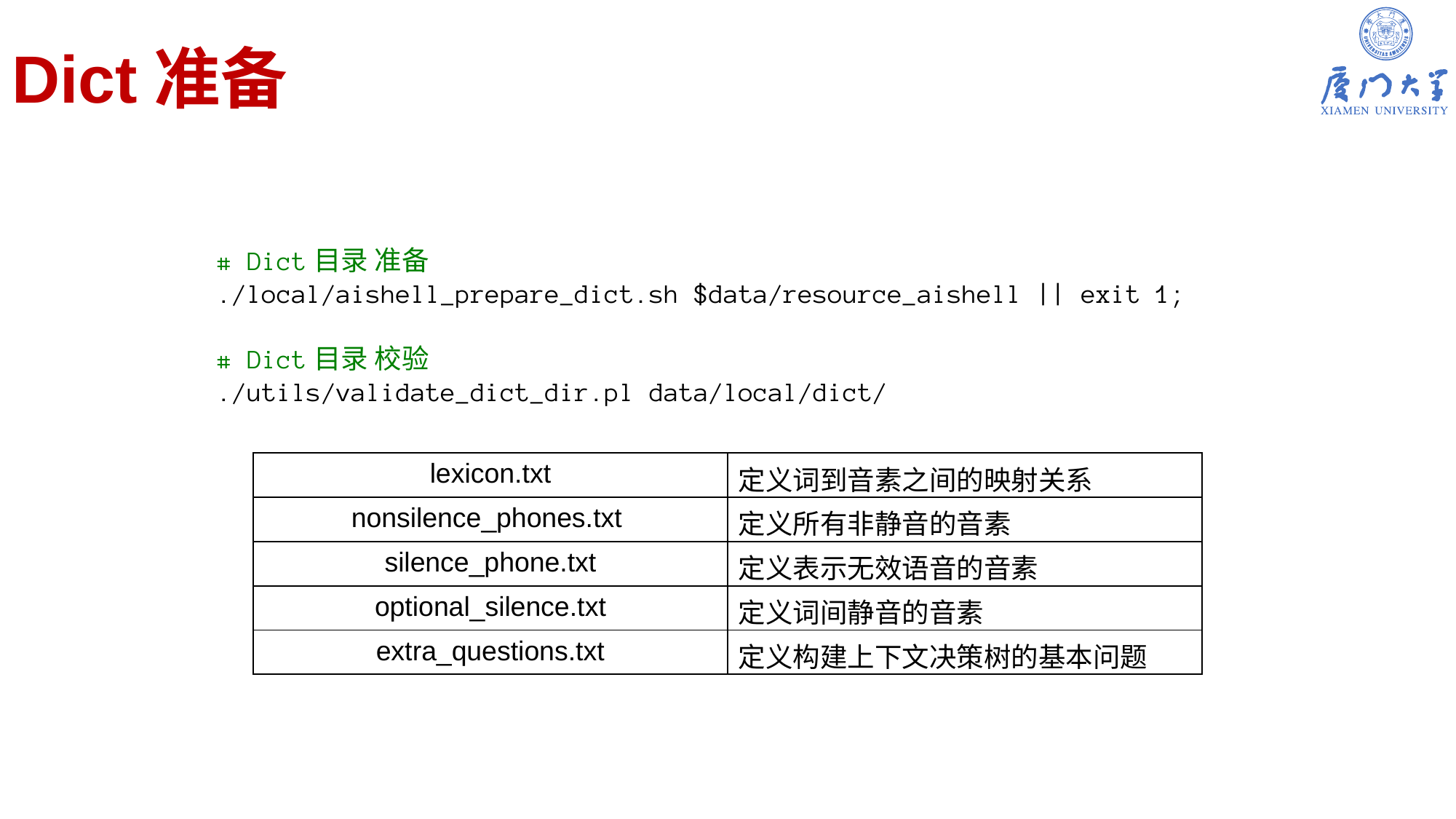

# Dict准备
# Dict目录 准备
./local/aishell_prepare_dict.sh $data/resource_aishell || exit 1;

# Dict目录 校验
./utils/validate_dict_dir.pl data/local/dict/
| lexicon.txt | 定义词到音素之间的映射关系 |
| --- | --- |
| nonsilence\_phones.txt | 定义所有非静音的音素 |
| silence\_phone.txt | 定义表示无效语音的音素 |
| optional\_silence.txt | 定义词间静音的音素 |
| extra\_questions.txt | 定义构建上下文决策树的基本问题 |